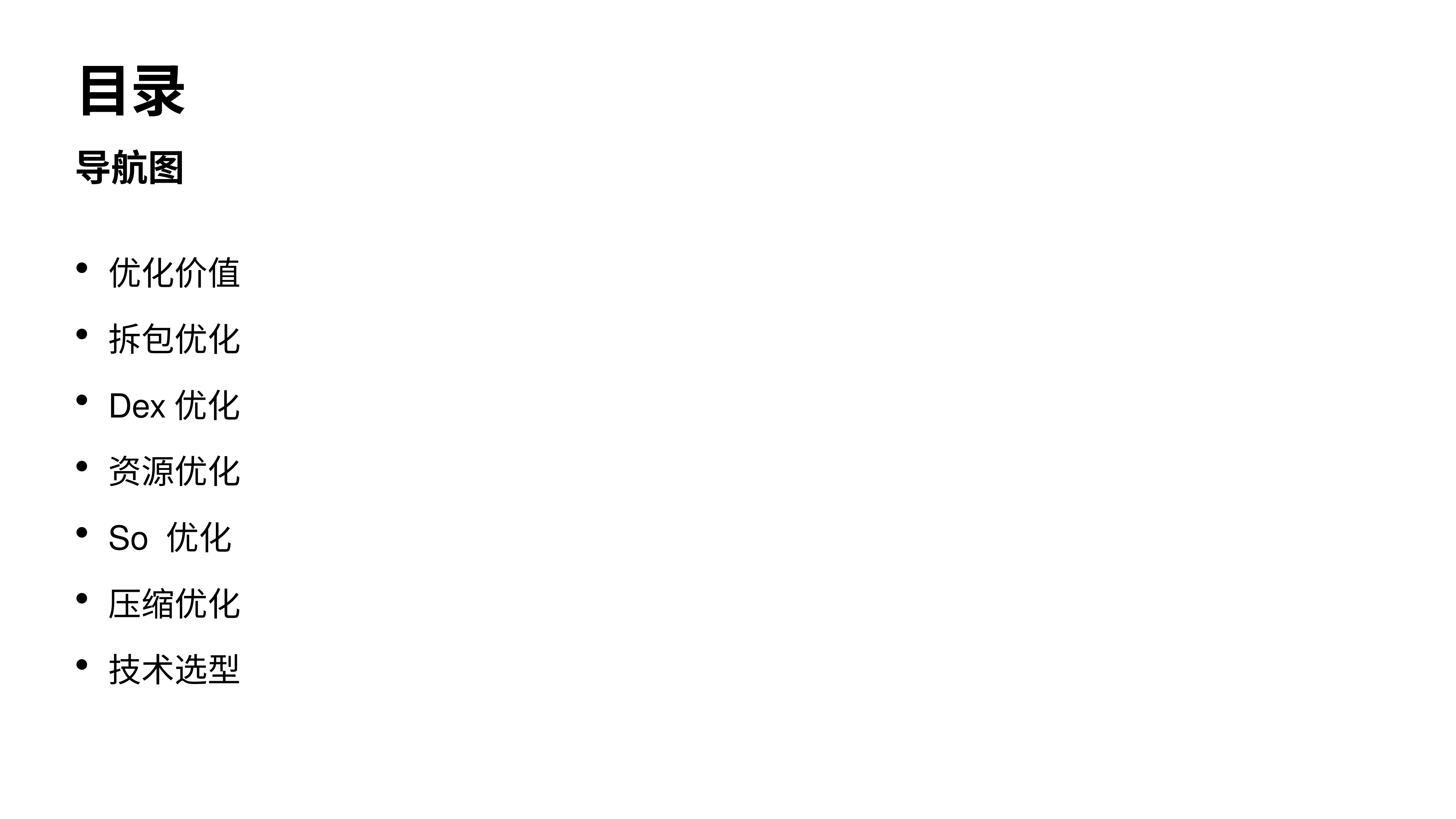

# 目录
导航图
优化价值
拆包优化
Dex优化
资源优化
So 优化
压缩优化
技术选型